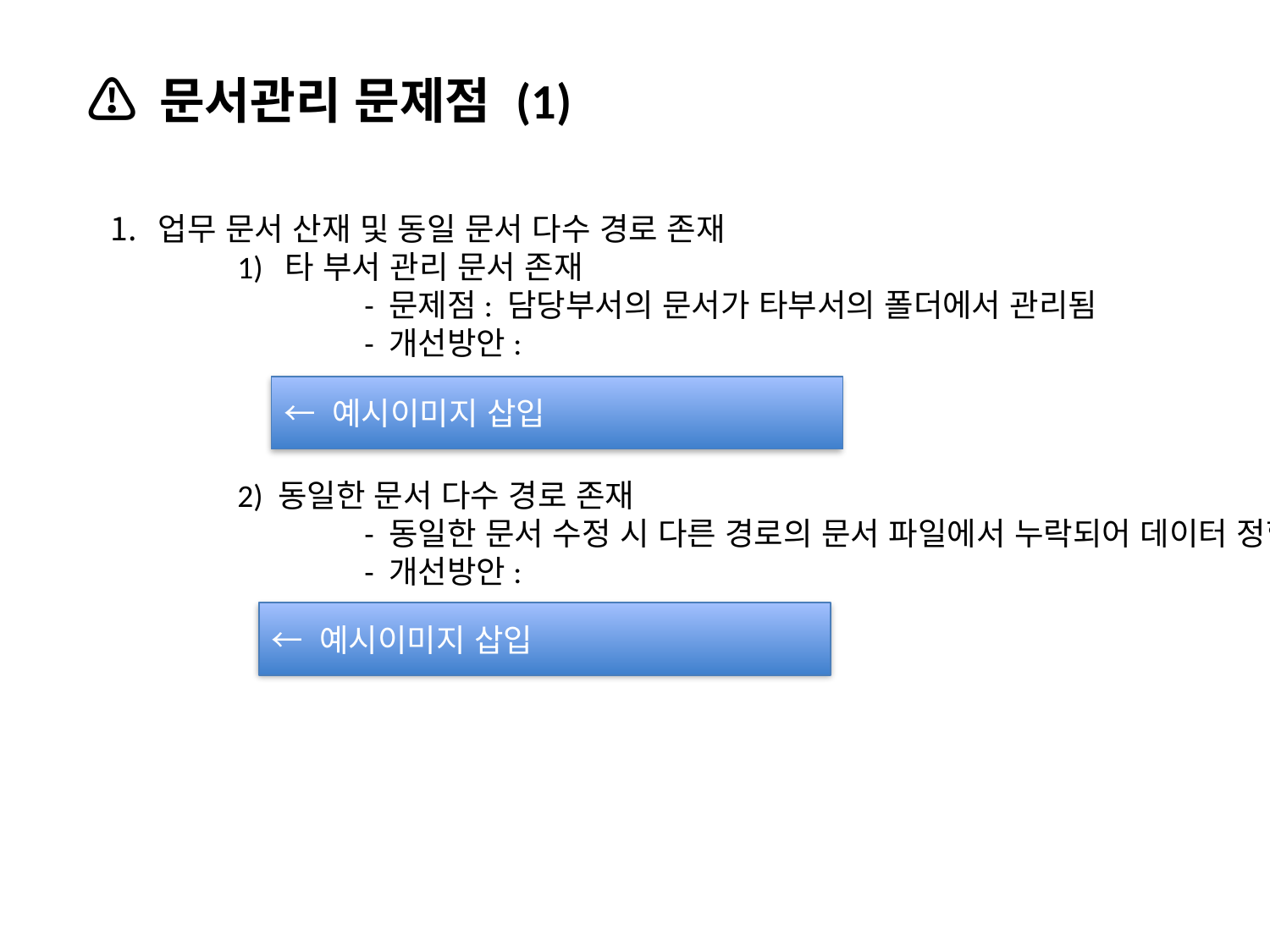

⚠️ 문서관리 문제점 (1)
업무 문서 산재 및 동일 문서 다수 경로 존재
	1)  타 부서 관리 문서 존재
		- 문제점: 담당부서의 문서가 타부서의 폴더에서 관리됨
		- 개선방안:

	2) 동일한 문서 다수 경로 존재
		- 동일한 문서 수정 시 다른 경로의 문서 파일에서 누락되어 데이터 정합성 불일치
		- 개선방안:

← 예시이미지 삽입
← 예시이미지 삽입